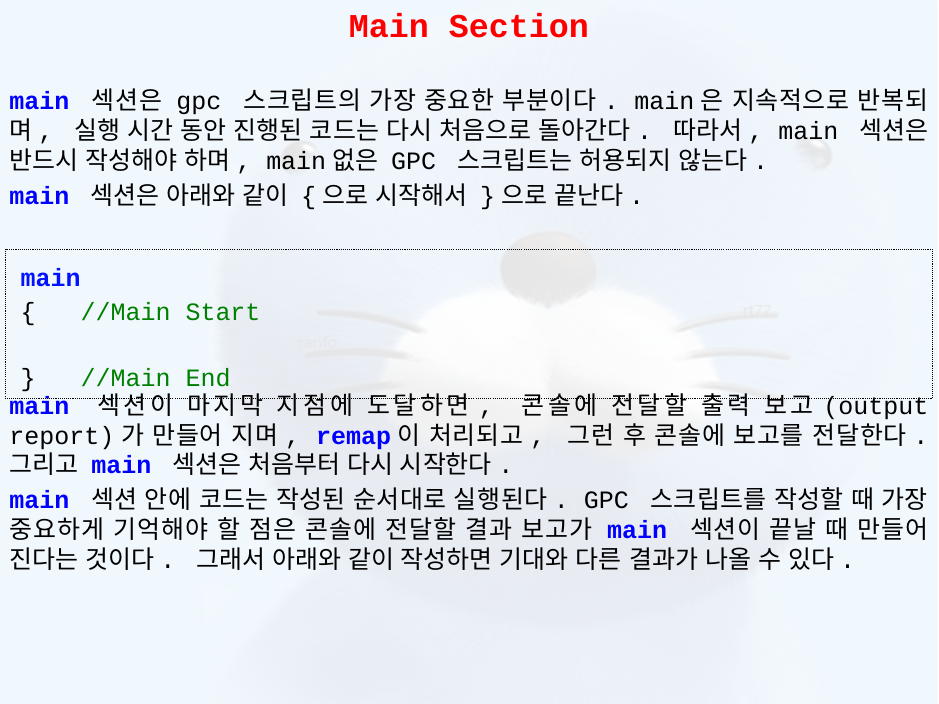

Main Section

main 섹션은 gpc 스크립트의 가장 중요한 부분이다. main은 지속적으로 반복되며, 실행 시간 동안 진행된 코드는 다시 처음으로 돌아간다. 따라서, main 섹션은 반드시 작성해야 하며, main없은 GPC 스크립트는 허용되지 않는다.
main 섹션은 아래와 같이 {으로 시작해서 }으로 끝난다.

main 섹션이 마지막 지점에 도달하면, 콘솔에 전달할 출력 보고(output report)가 만들어 지며, remap이 처리되고, 그런 후 콘솔에 보고를 전달한다. 그리고 main 섹션은 처음부터 다시 시작한다.
main 섹션 안에 코드는 작성된 순서대로 실행된다. GPC 스크립트를 작성할 때 가장 중요하게 기억해야 할 점은 콘솔에 전달할 결과 보고가 main 섹션이 끝날 때 만들어 진다는 것이다. 그래서 아래와 같이 작성하면 기대와 다른 결과가 나올 수 있다.
main
{   //Main Start

}   //Main End